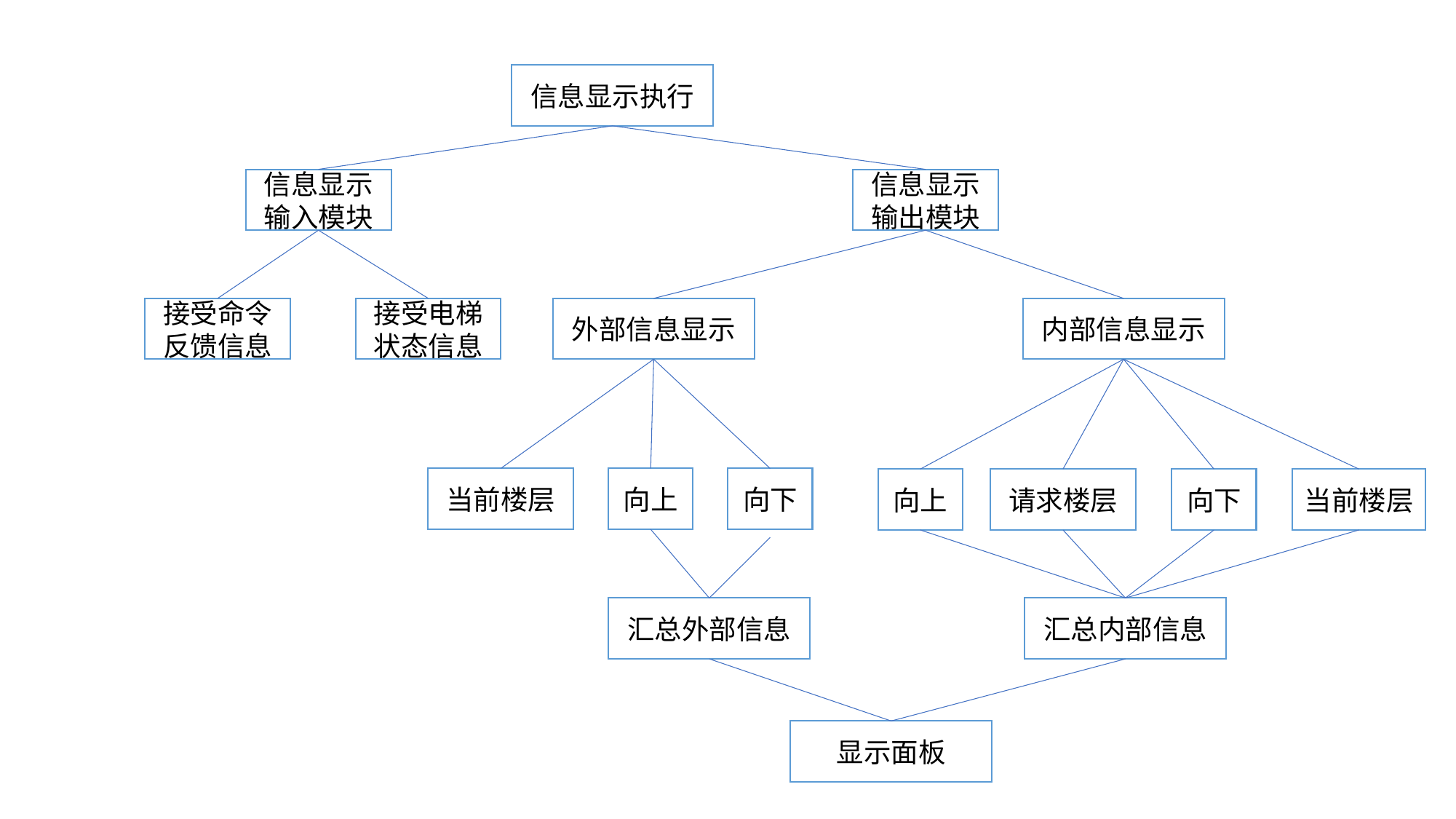

信息显示执行
信息显示输出模块
信息显示输入模块
接受电梯状态信息
外部信息显示
内部信息显示
接受命令反馈信息
当前楼层
向上
向下
当前楼层
向下
向上
请求楼层
汇总内部信息
汇总外部信息
显示面板